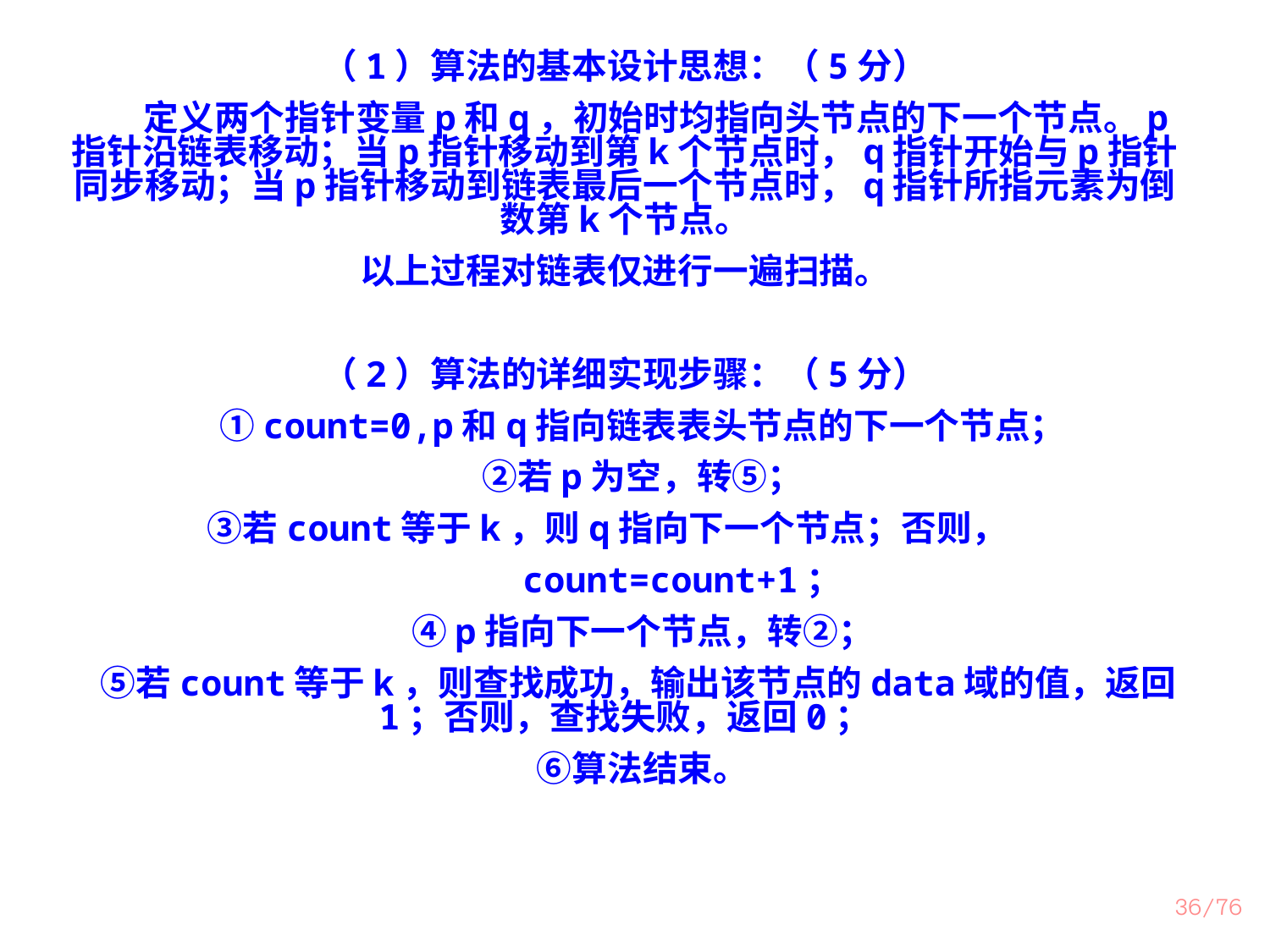

（1）算法的基本设计思想：（5分）
　　定义两个指针变量p和q，初始时均指向头节点的下一个节点。p指针沿链表移动；当p指针移动到第k个节点时，q指针开始与p指针同步移动；当p指针移动到链表最后一个节点时，q指针所指元素为倒数第k个节点。
以上过程对链表仅进行一遍扫描。

（2）算法的详细实现步骤：（5分）
　①count=0,p和q指向链表表头节点的下一个节点；
　②若p为空，转⑤；
　③若count等于k，则q指向下一个节点；否则，
　　　count=count+1；
　④p指向下一个节点，转②；
　⑤若count等于k，则查找成功，输出该节点的data域的值，返回1；否则，查找失败，返回0；
　⑥算法结束。
36/76